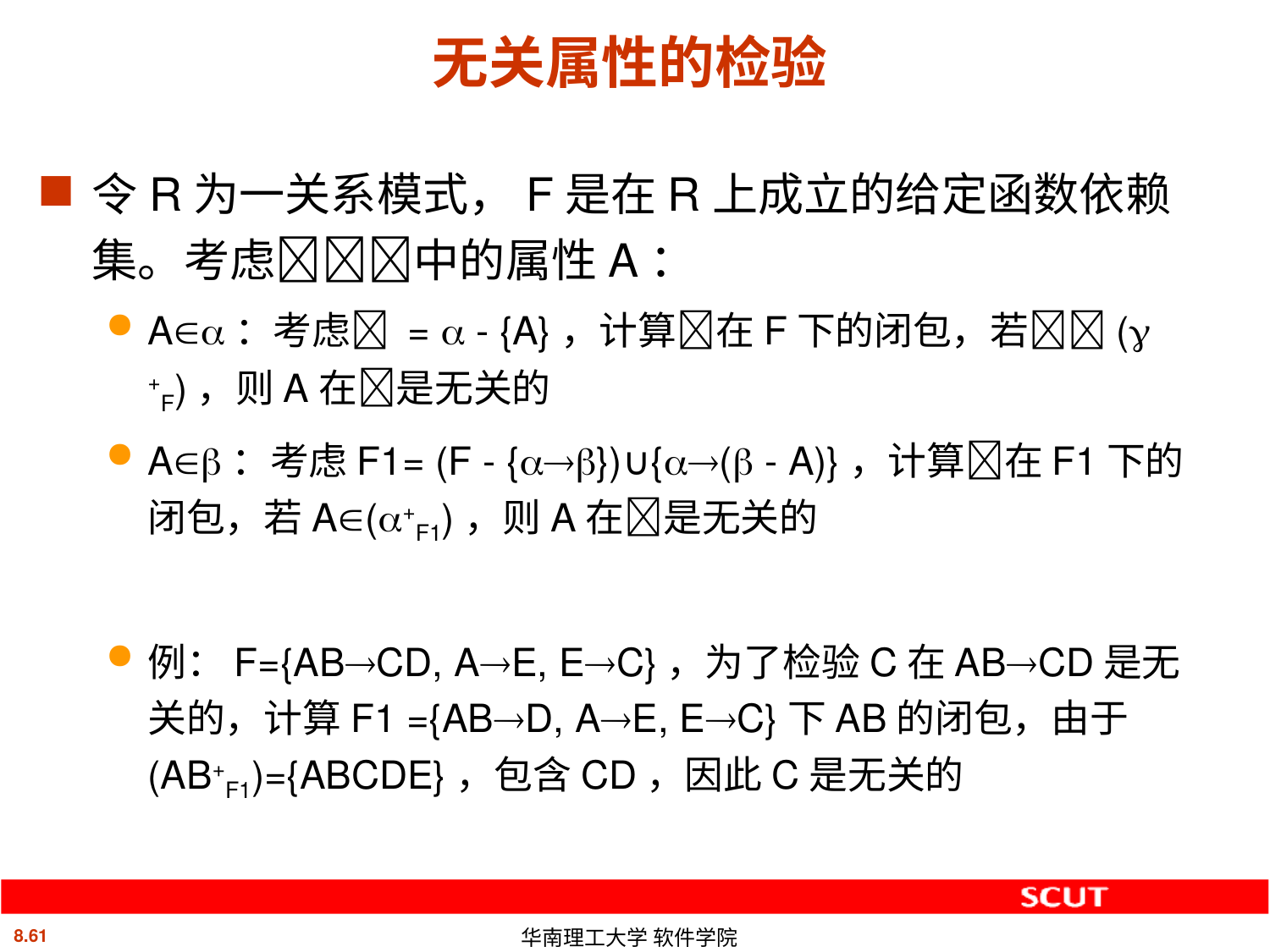

# 无关属性的检验
令R为一关系模式，F是在R上成立的给定函数依赖集。考虑α→β中的属性A：
A∈α：考虑γ = α - {A}，计算γ在F下的闭包，若β⊆(γ +F)，则A在α是无关的
A∈β：考虑F1= (F - {α→β})∪{α→(β - A)}，计算α在F1下的闭包，若A∈(α+F1)，则A在β是无关的

例：F={AB→CD, A→E, E→C}，为了检验C在AB→CD是无关的，计算F1 ={AB→D, A→E, E→C}下AB的闭包，由于(AB+F1)={ABCDE}，包含CD，因此C是无关的